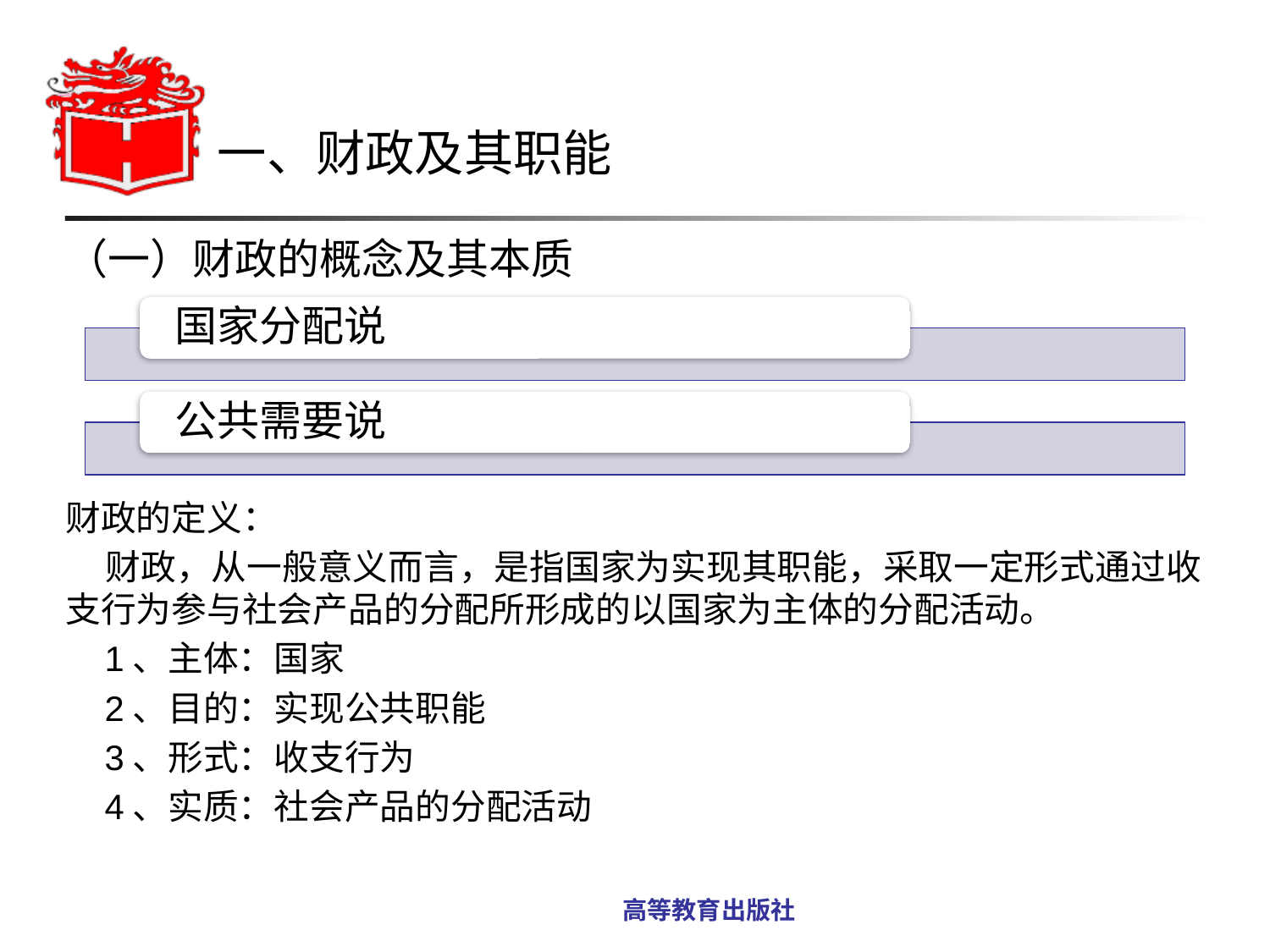

一、财政及其职能
（一）财政的概念及其本质

财政的定义：
    财政，从一般意义而言，是指国家为实现其职能，采取一定形式通过收支行为参与社会产品的分配所形成的以国家为主体的分配活动。
    1、主体：国家
    2、目的：实现公共职能
    3、形式：收支行为
    4、实质：社会产品的分配活动

国家分配说
公共需要说

高等教育出版社